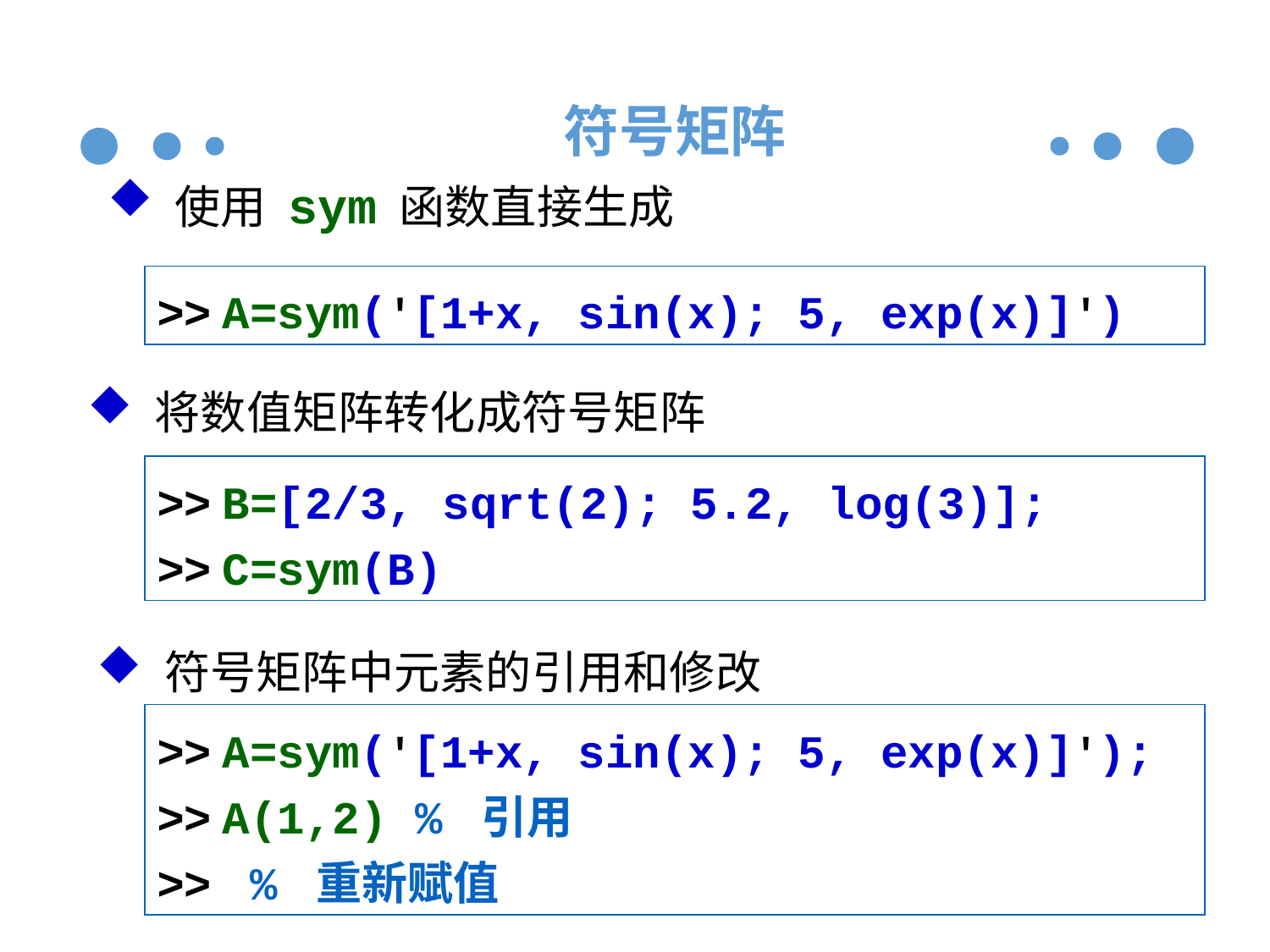

# 符号矩阵
 使用 sym 函数直接生成
>> A=sym('[1+x, sin(x); 5, exp(x)]')
 将数值矩阵转化成符号矩阵
>> B=[2/3, sqrt(2); 5.2, log(3)];
>> C=sym(B)
 符号矩阵中元素的引用和修改
>> A=sym('[1+x, sin(x); 5, exp(x)]');
>> A(1,2) % 引用
>>  % 重新赋值
15